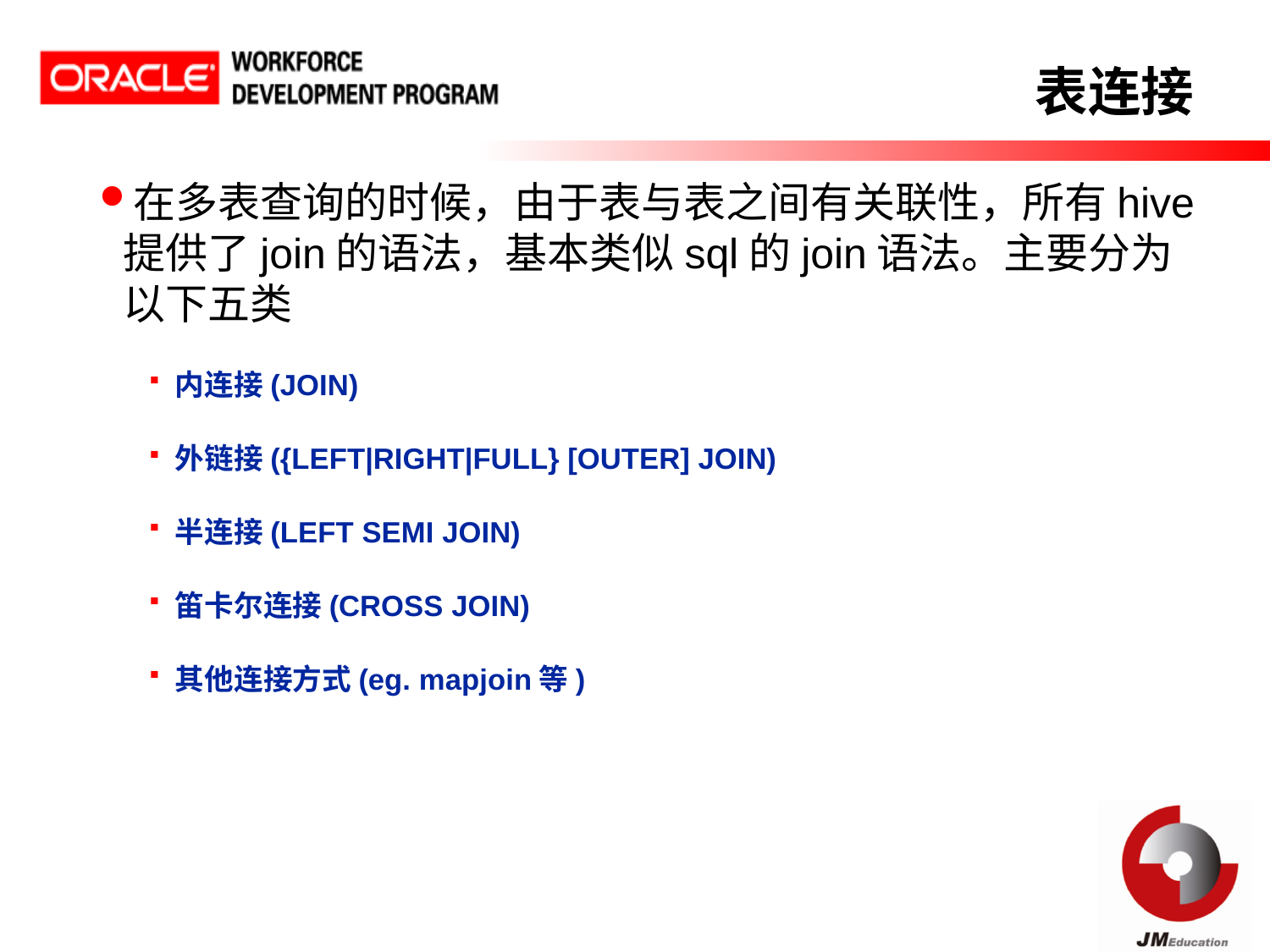

表连接
在多表查询的时候，由于表与表之间有关联性，所有hive提供了join的语法，基本类似sql的join语法。主要分为以下五类
内连接(JOIN)
外链接({LEFT|RIGHT|FULL} [OUTER] JOIN)
半连接(LEFT SEMI JOIN)
笛卡尔连接(CROSS JOIN)
其他连接方式(eg. mapjoin等)